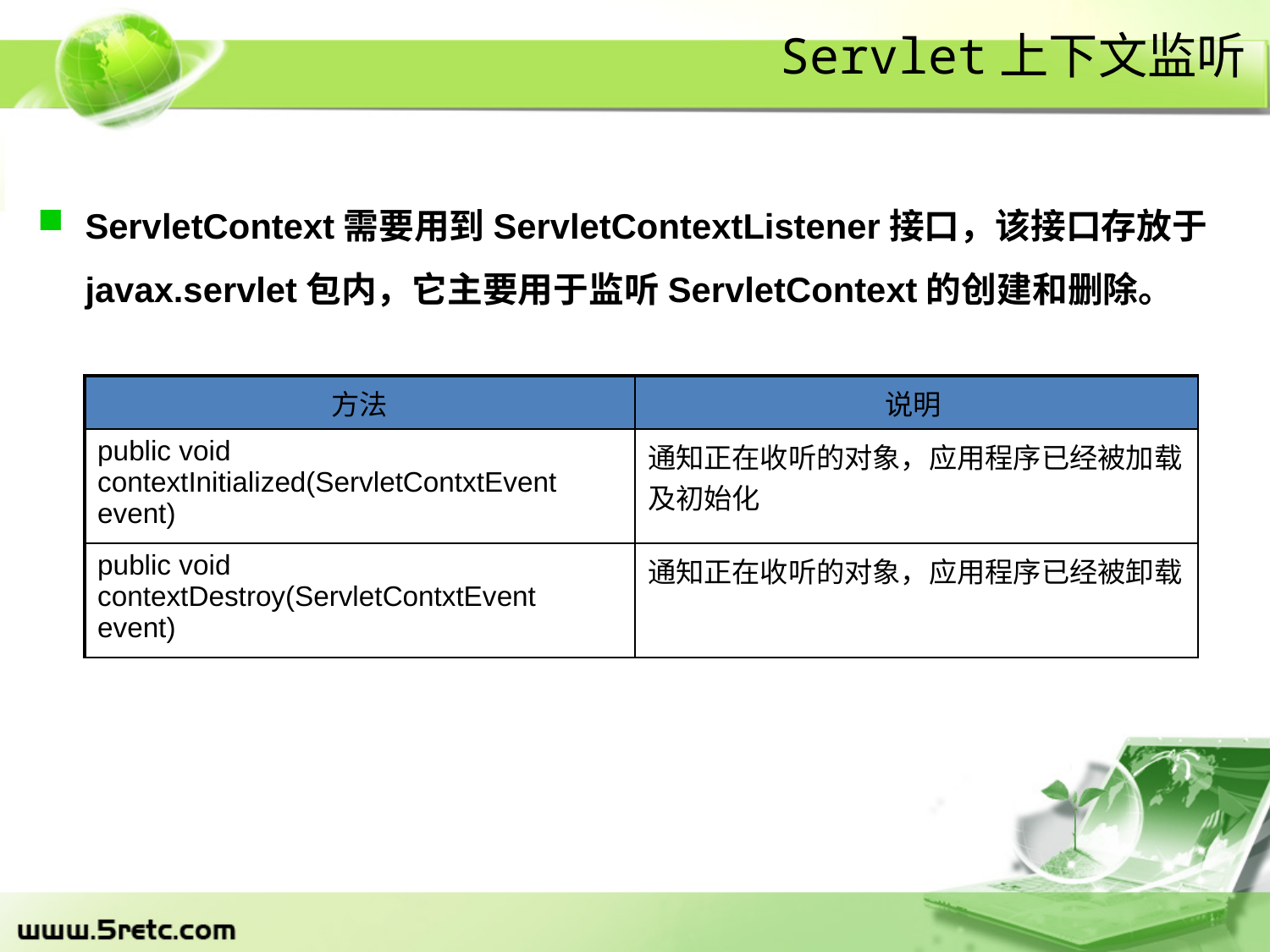

# Servlet上下文监听
ServletContext需要用到ServletContextListener接口，该接口存放于javax.servlet包内，它主要用于监听ServletContext的创建和删除。
| 方法 | 说明 |
| --- | --- |
| public void contextInitialized(ServletContxtEvent event) | 通知正在收听的对象，应用程序已经被加载及初始化 |
| public void contextDestroy(ServletContxtEvent event) | 通知正在收听的对象，应用程序已经被卸载 |